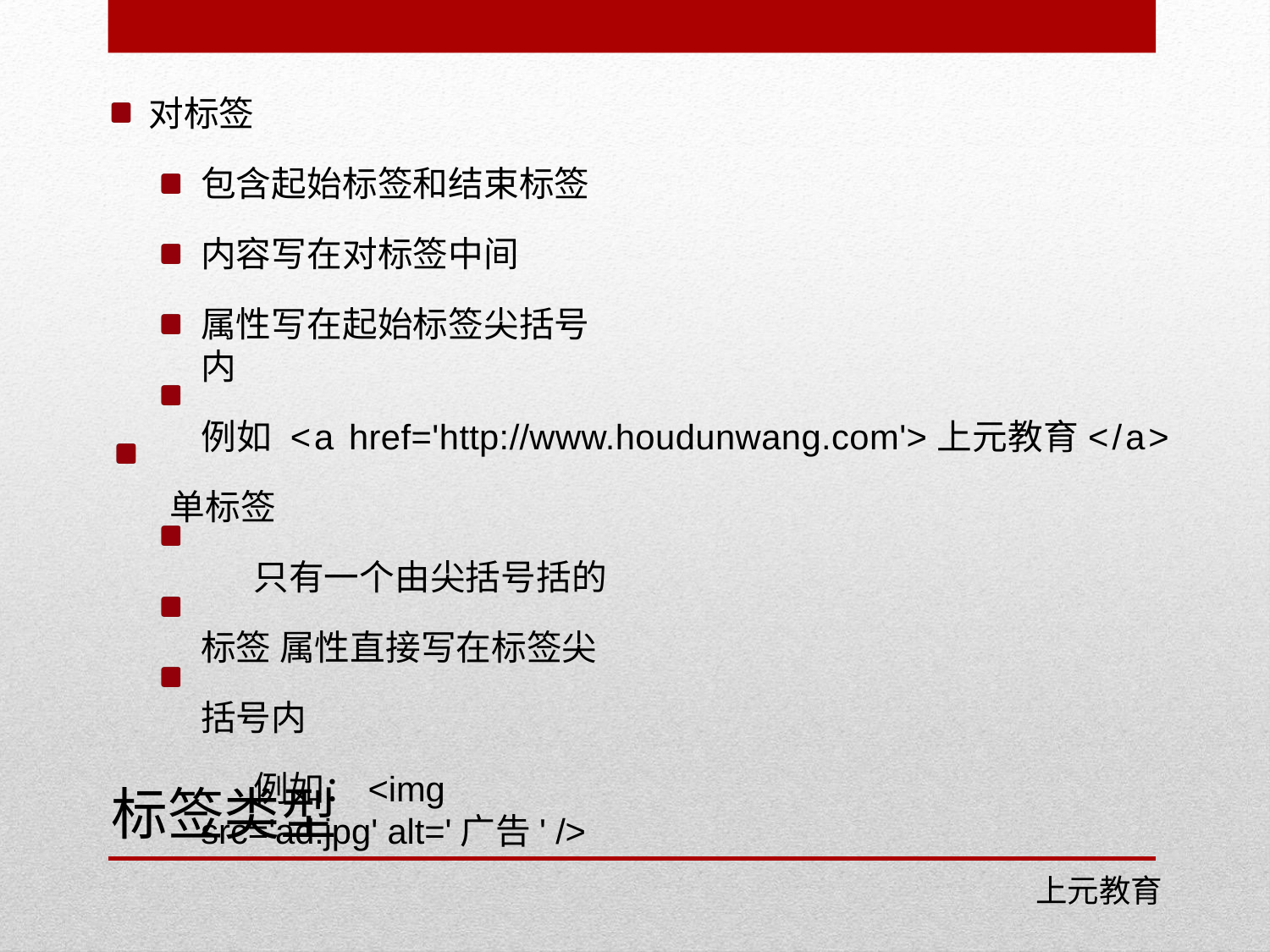

对标签
包含起始标签和结束标签 内容写在对标签中间
属性写在起始标签尖括号内
例如 <a href='http://www.houdunwang.com'>上元教育</a>  单标签
只有一个由尖括号括的标签 属性直接写在标签尖括号内
例如：<img src='ad.jpg' alt='广告' />

标签类型
             上元教育